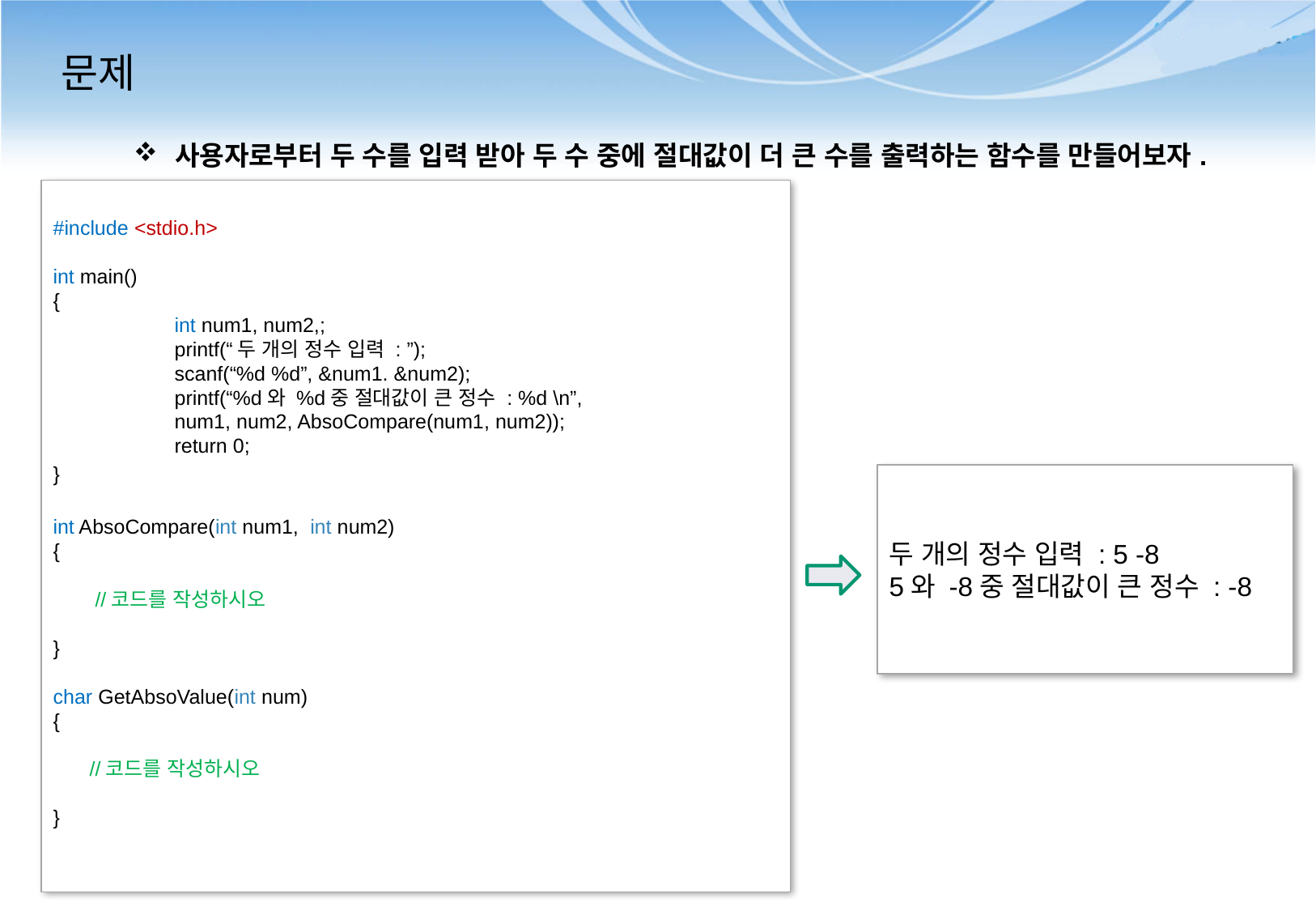

# 문제
 사용자로부터 두 수를 입력 받아 두 수 중에 절대값이 더 큰 수를 출력하는 함수를 만들어보자.
#include <stdio.h>

int main()
{
	int num1, num2,;
	printf(“두 개의 정수 입력 : ”);
	scanf(“%d %d”, &num1. &num2);
	printf(“%d와 %d중 절대값이 큰 정수 : %d \n”,
	num1, num2, AbsoCompare(num1, num2));
	return 0;
}

int AbsoCompare(int num1,  int num2)
{

	 //코드를 작성하시오

}

char GetAbsoValue(int num)
{

	//코드를 작성하시오

}

두 개의 정수 입력 : 5 -8
5와 -8중 절대값이 큰 정수 : -8